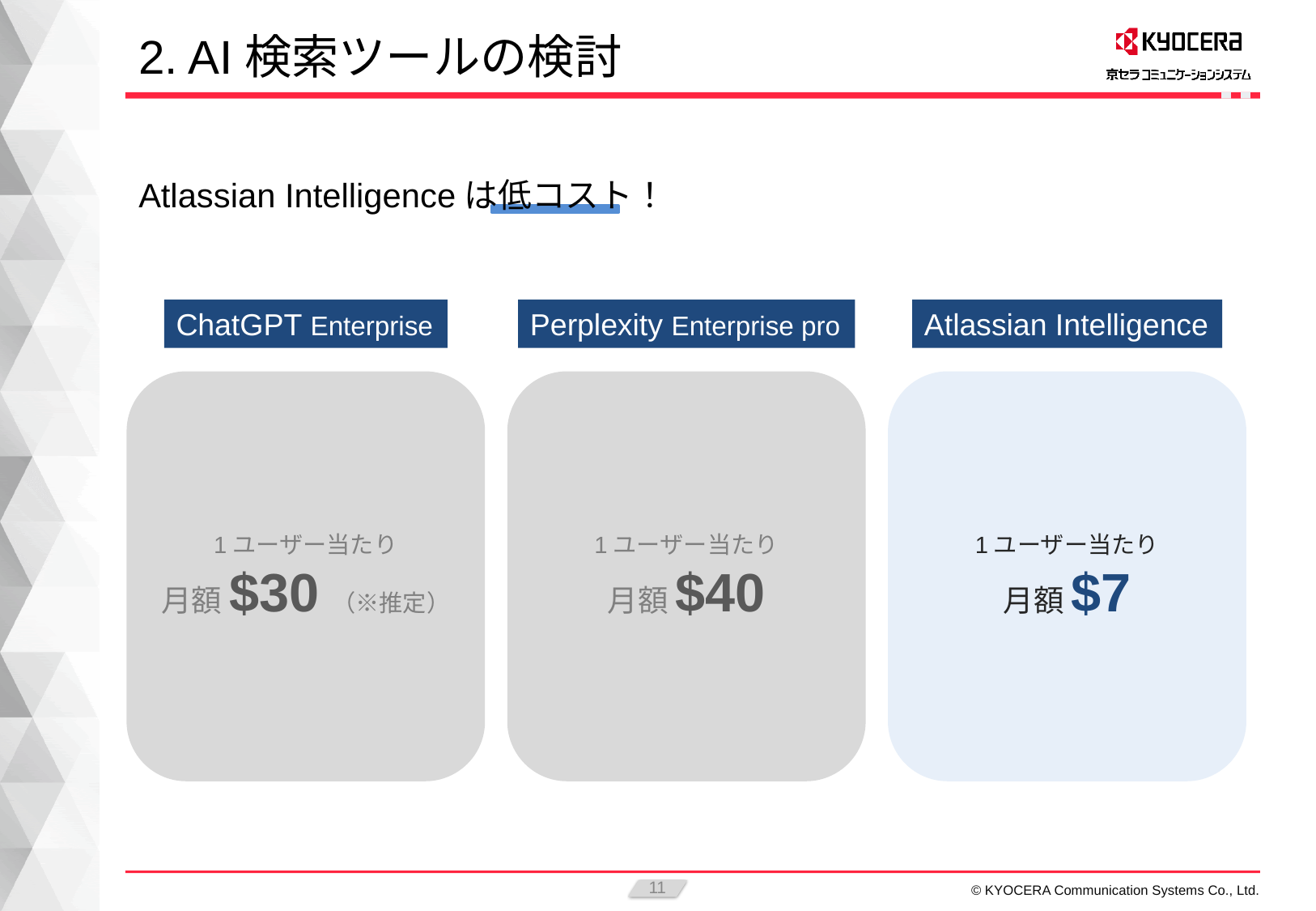

# 2. AI検索ツールの検討
Atlassian Intelligenceは低コスト！

ChatGPT Enterprise
Perplexity Enterprise pro
Atlassian Intelligence
1ユーザー当たり
月額$7
1ユーザー当たり
月額$30（※推定）
1ユーザー当たり
月額$40
11